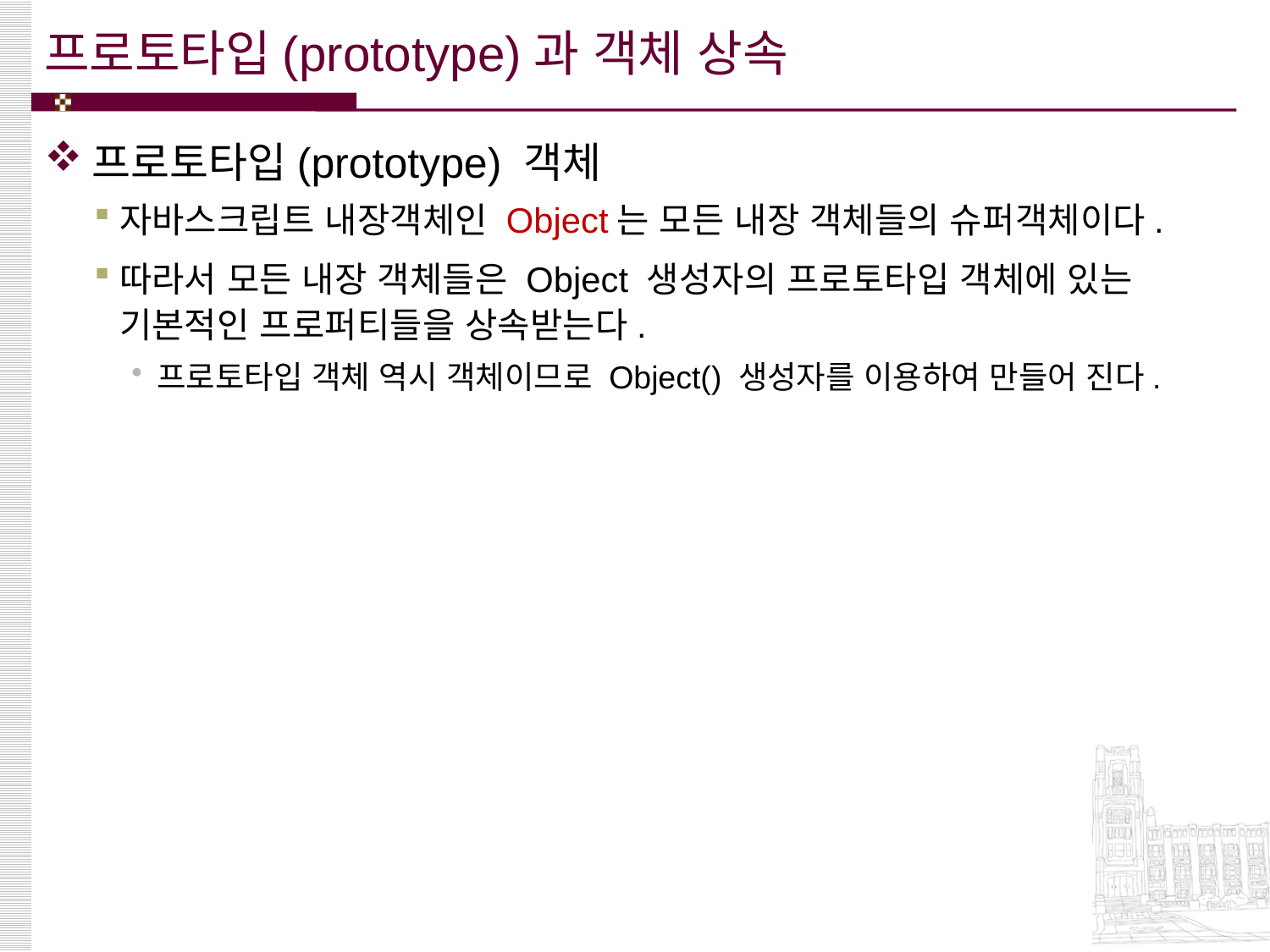

# 프로토타입(prototype)과 객체 상속
프로토타입(prototype) 객체
자바스크립트 내장객체인 Object는 모든 내장 객체들의 슈퍼객체이다.
따라서 모든 내장 객체들은 Object 생성자의 프로토타입 객체에 있는 기본적인 프로퍼티들을 상속받는다.
프로토타입 객체 역시 객체이므로 Object() 생성자를 이용하여 만들어 진다.